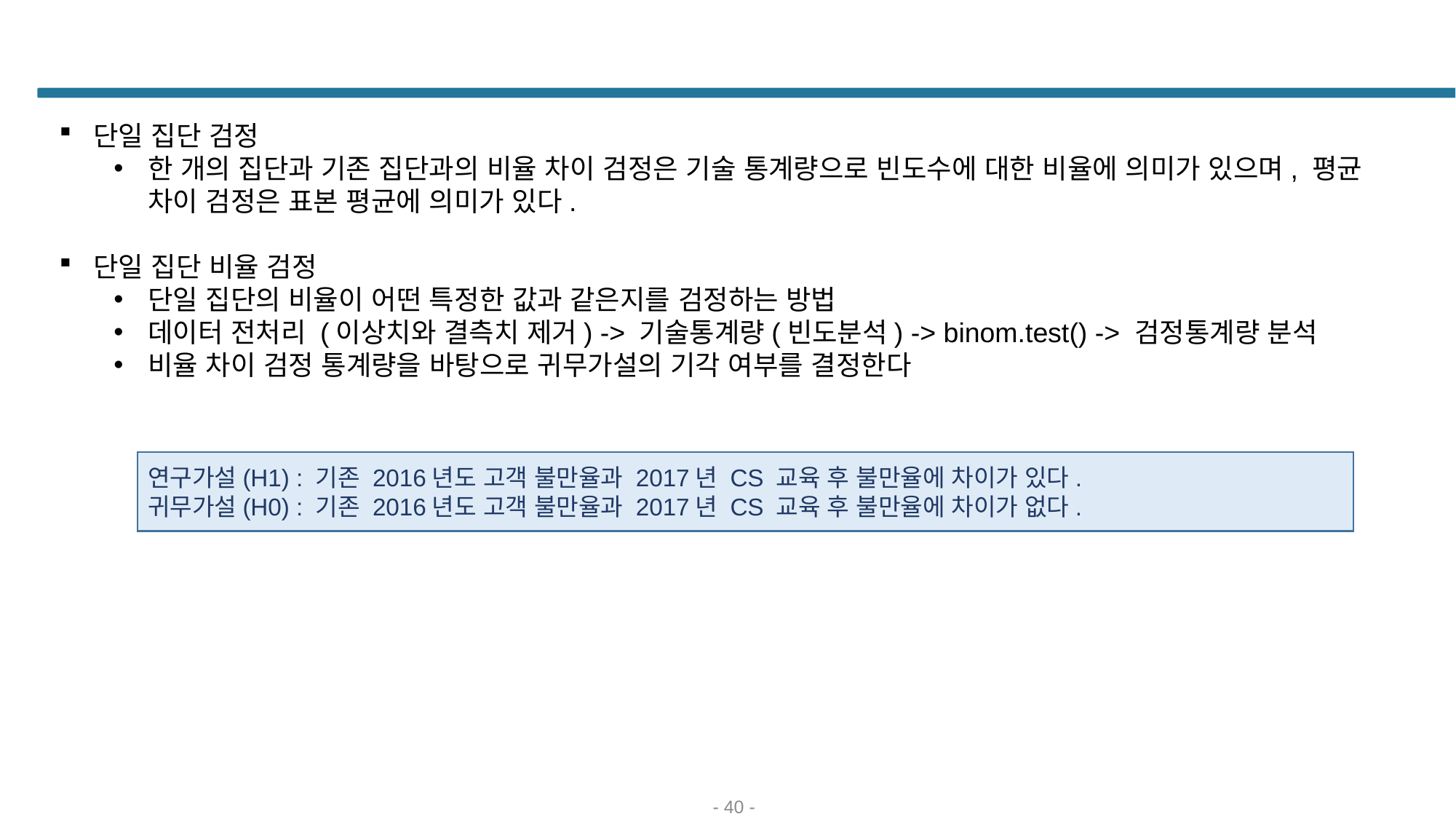

#
단일 집단 검정
한 개의 집단과 기존 집단과의 비율 차이 검정은 기술 통계량으로 빈도수에 대한 비율에 의미가 있으며, 평균 차이 검정은 표본 평균에 의미가 있다.

단일 집단 비율 검정
단일 집단의 비율이 어떤 특정한 값과 같은지를 검정하는 방법
데이터 전처리 (이상치와 결측치 제거) -> 기술통계량(빈도분석) -> binom.test() -> 검정통계량 분석
비율 차이 검정 통계량을 바탕으로 귀무가설의 기각 여부를 결정한다
연구가설(H1) : 기존 2016년도 고객 불만율과 2017년 CS 교육 후 불만율에 차이가 있다.
귀무가설(H0) : 기존 2016년도 고객 불만율과 2017년 CS 교육 후 불만율에 차이가 없다.
- 40 -